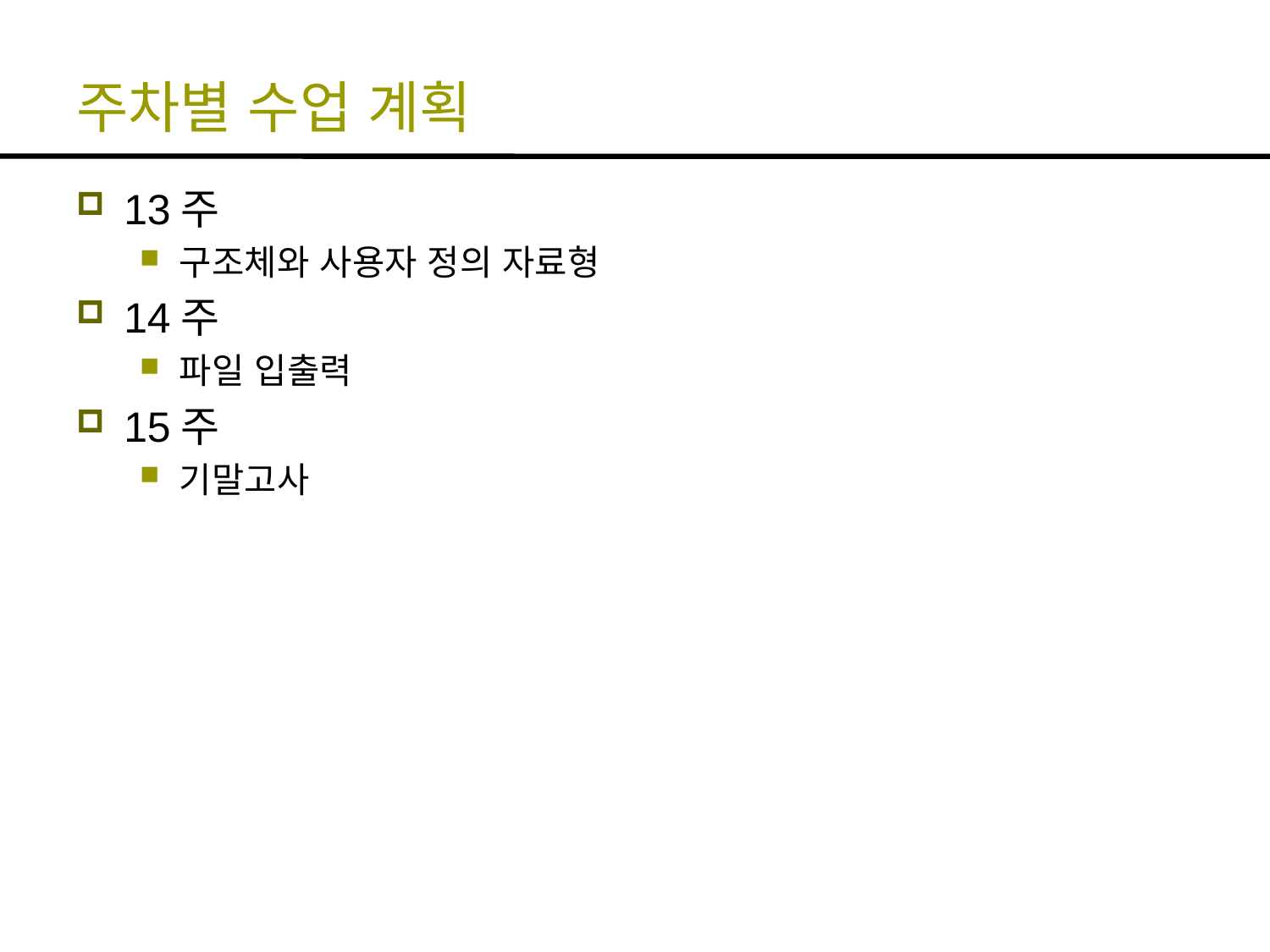

# 주차별 수업 계획
13주
구조체와 사용자 정의 자료형
14주
파일 입출력
15주
기말고사